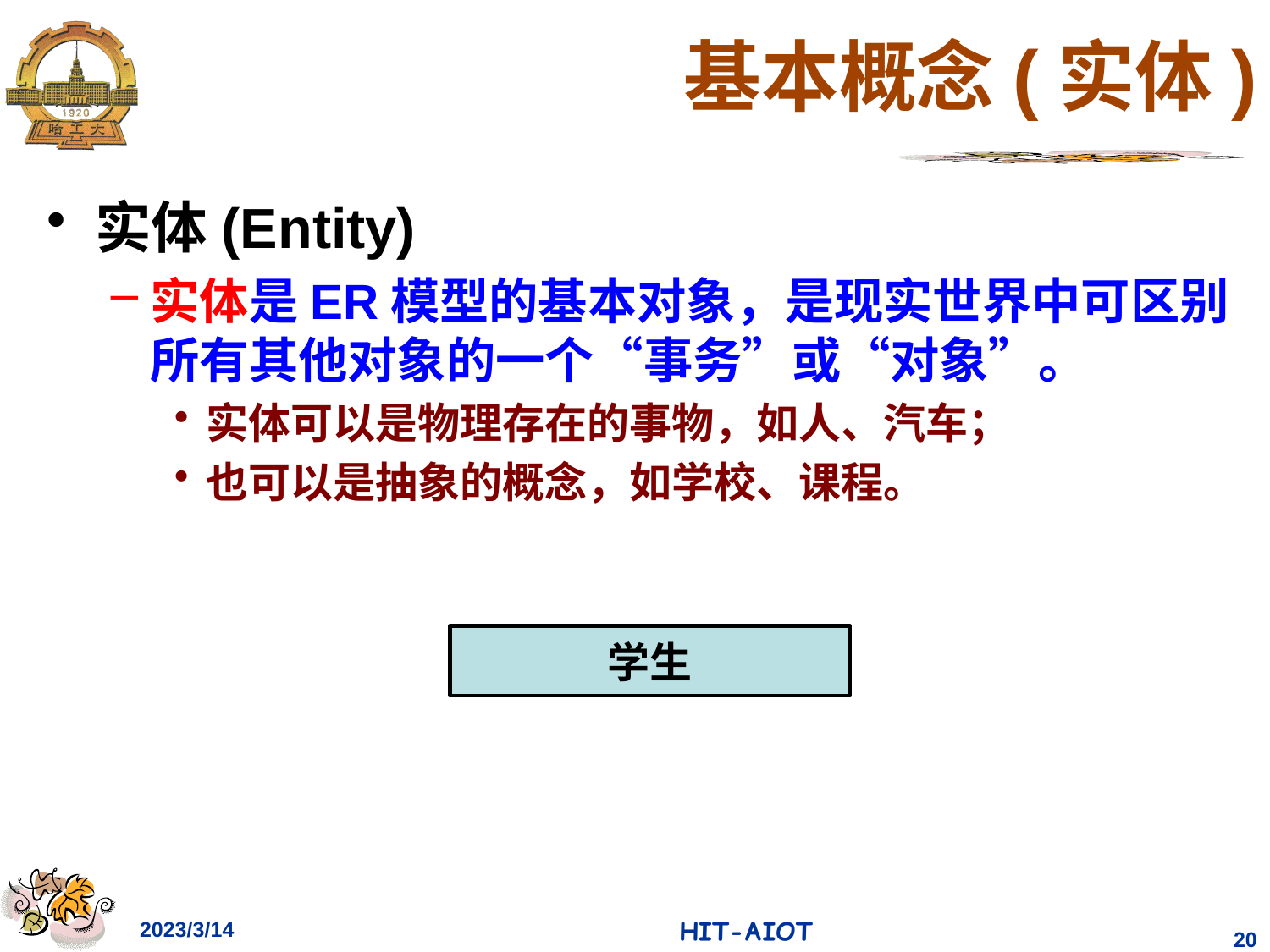

# 基本概念(实体)
实体(Entity)
实体是ER模型的基本对象，是现实世界中可区别所有其他对象的一个“事务”或“对象”。
实体可以是物理存在的事物，如人、汽车；
也可以是抽象的概念，如学校、课程。

学生
2023/3/14
HIT-AIOT
20